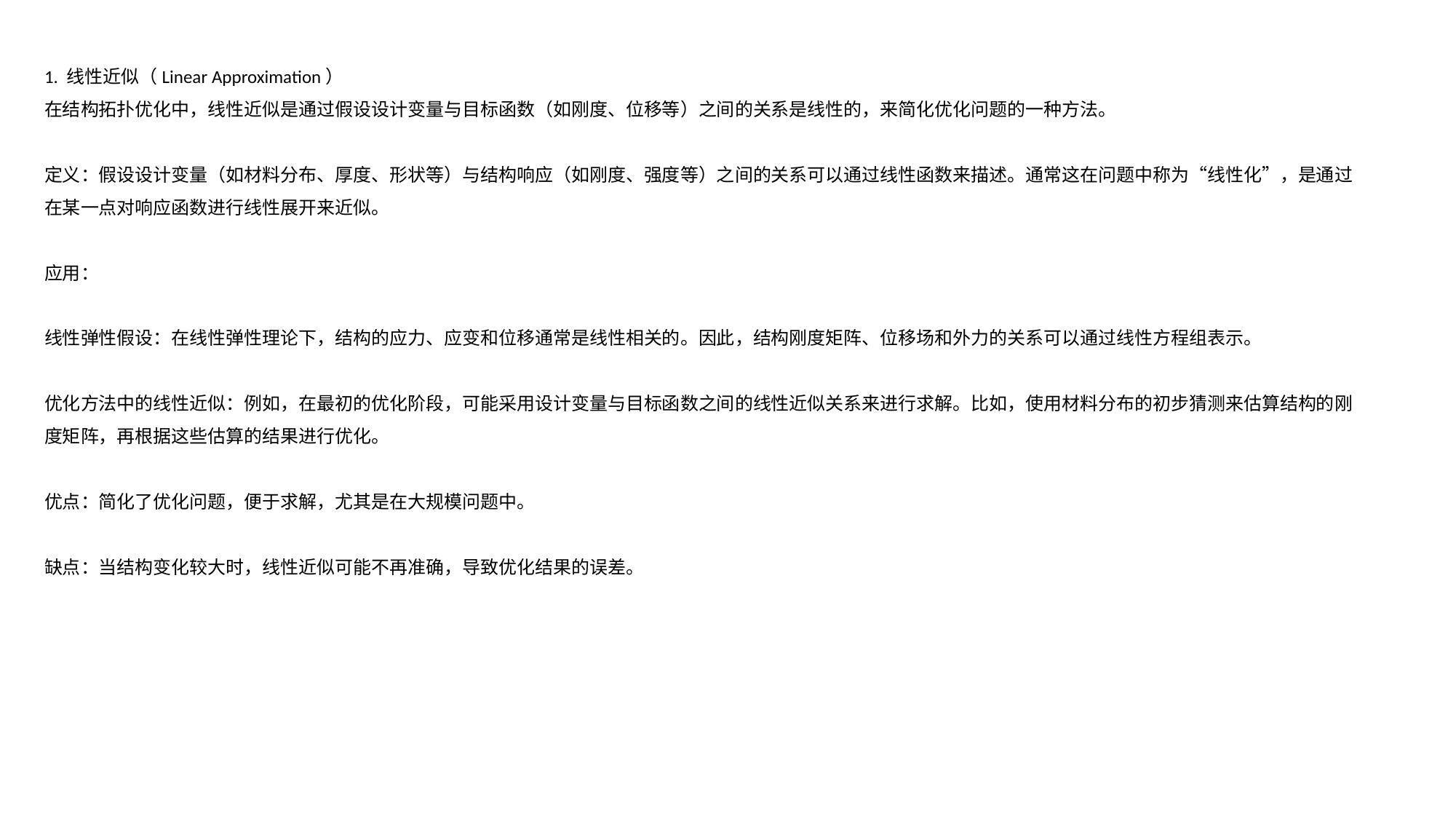

1. 线性近似（Linear Approximation）
在结构拓扑优化中，线性近似是通过假设设计变量与目标函数（如刚度、位移等）之间的关系是线性的，来简化优化问题的一种方法。

定义：假设设计变量（如材料分布、厚度、形状等）与结构响应（如刚度、强度等）之间的关系可以通过线性函数来描述。通常这在问题中称为“线性化”，是通过在某一点对响应函数进行线性展开来近似。

应用：

线性弹性假设：在线性弹性理论下，结构的应力、应变和位移通常是线性相关的。因此，结构刚度矩阵、位移场和外力的关系可以通过线性方程组表示。

优化方法中的线性近似：例如，在最初的优化阶段，可能采用设计变量与目标函数之间的线性近似关系来进行求解。比如，使用材料分布的初步猜测来估算结构的刚度矩阵，再根据这些估算的结果进行优化。

优点：简化了优化问题，便于求解，尤其是在大规模问题中。

缺点：当结构变化较大时，线性近似可能不再准确，导致优化结果的误差。